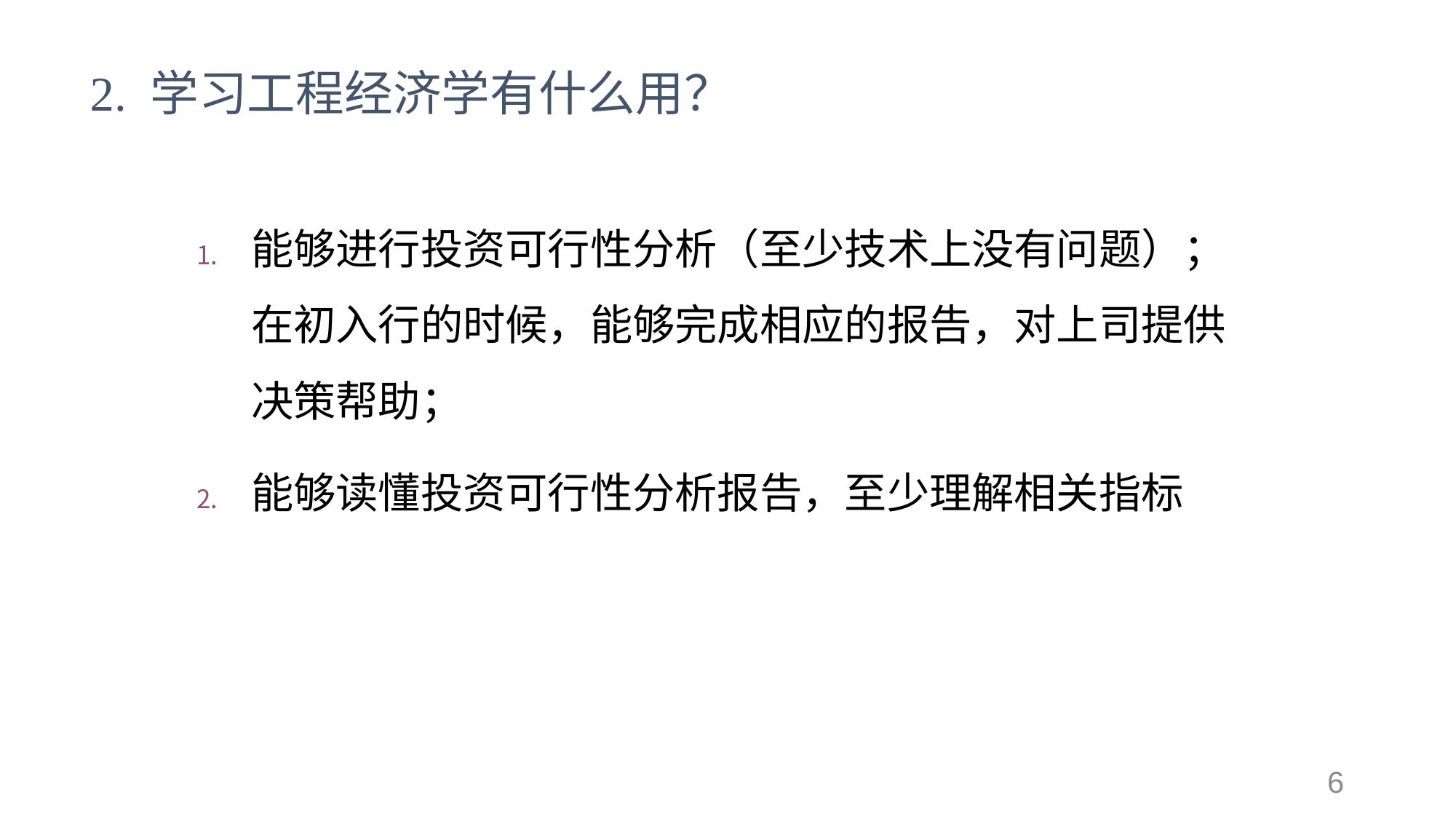

# 2. 学习工程经济学有什么用？
能够进行投资可行性分析（至少技术上没有问题）；在初入行的时候，能够完成相应的报告，对上司提供决策帮助；
能够读懂投资可行性分析报告，至少理解相关指标

6